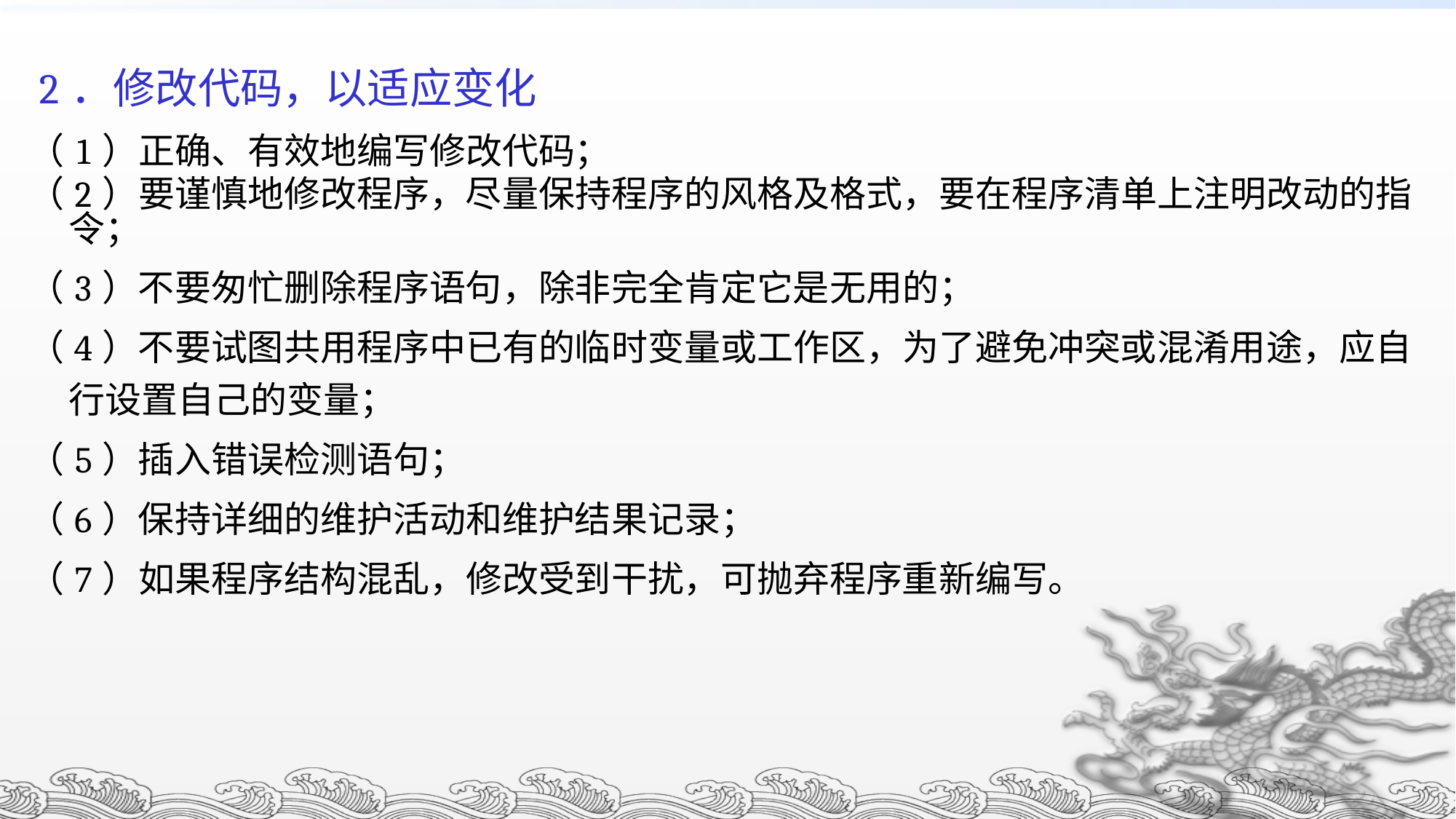

2．修改代码，以适应变化
（1）正确、有效地编写修改代码；
（2）要谨慎地修改程序，尽量保持程序的风格及格式，要在程序清单上注明改动的指令；
（3）不要匆忙删除程序语句，除非完全肯定它是无用的；
（4）不要试图共用程序中已有的临时变量或工作区，为了避免冲突或混淆用途，应自行设置自己的变量；
（5）插入错误检测语句；
（6）保持详细的维护活动和维护结果记录；
（7）如果程序结构混乱，修改受到干扰，可抛弃程序重新编写。